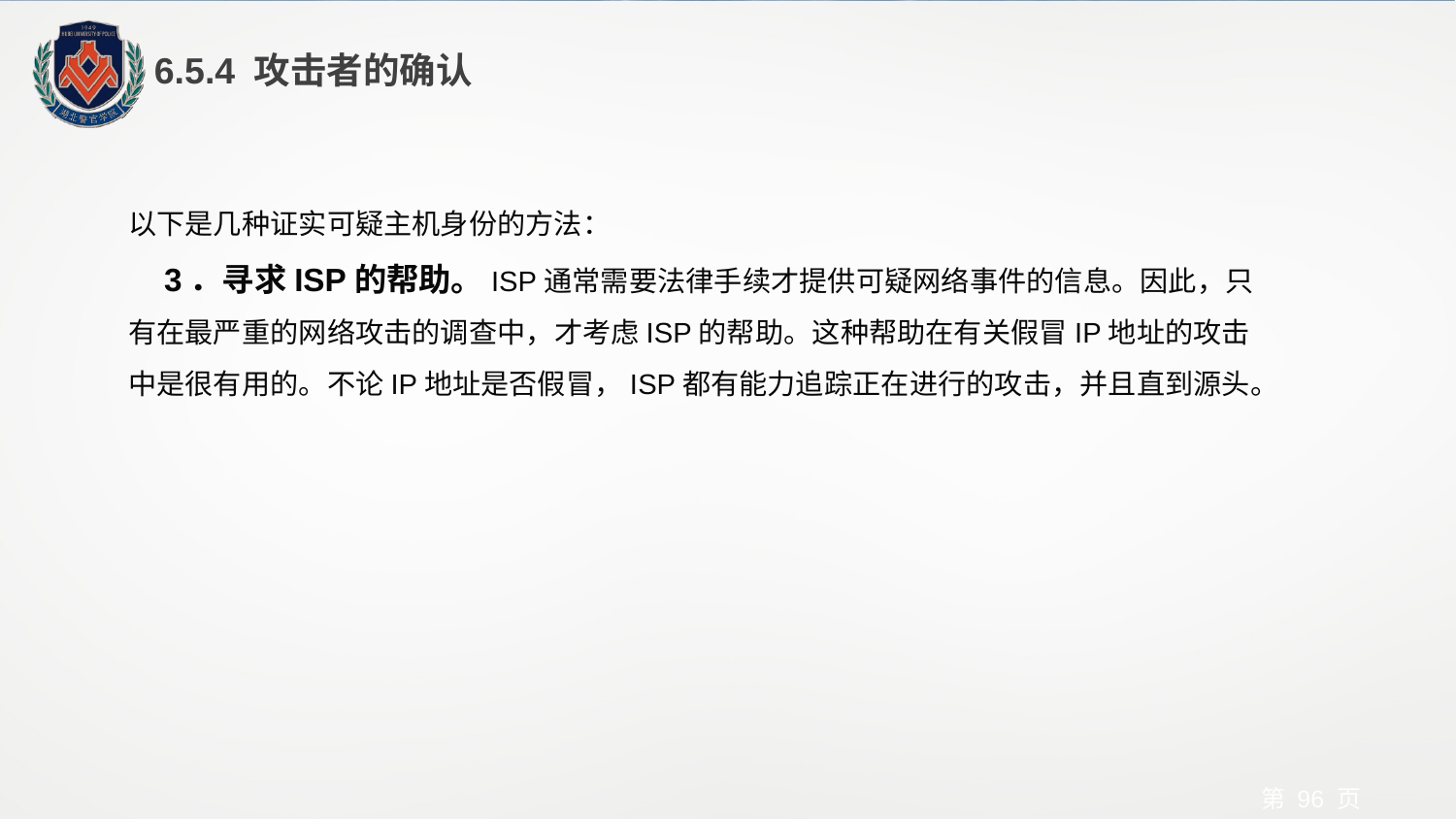

6.5.4 攻击者的确认
以下是几种证实可疑主机身份的方法：
    3．寻求ISP的帮助。ISP通常需要法律手续才提供可疑网络事件的信息。因此，只有在最严重的网络攻击的调查中，才考虑ISP的帮助。这种帮助在有关假冒IP地址的攻击中是很有用的。不论IP地址是否假冒，ISP都有能力追踪正在进行的攻击，并且直到源头。